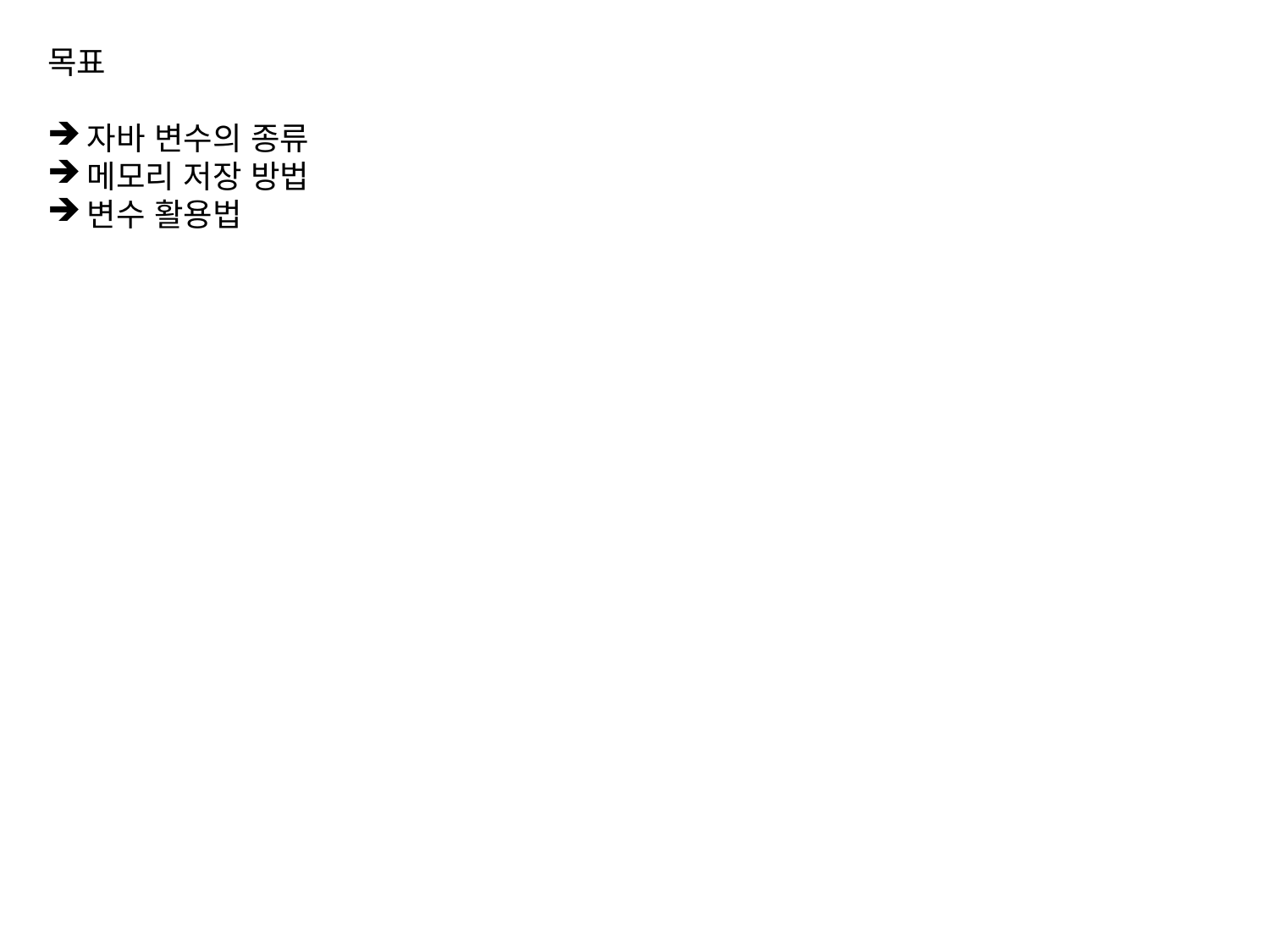

목표

자바 변수의 종류
메모리 저장 방법
변수 활용법